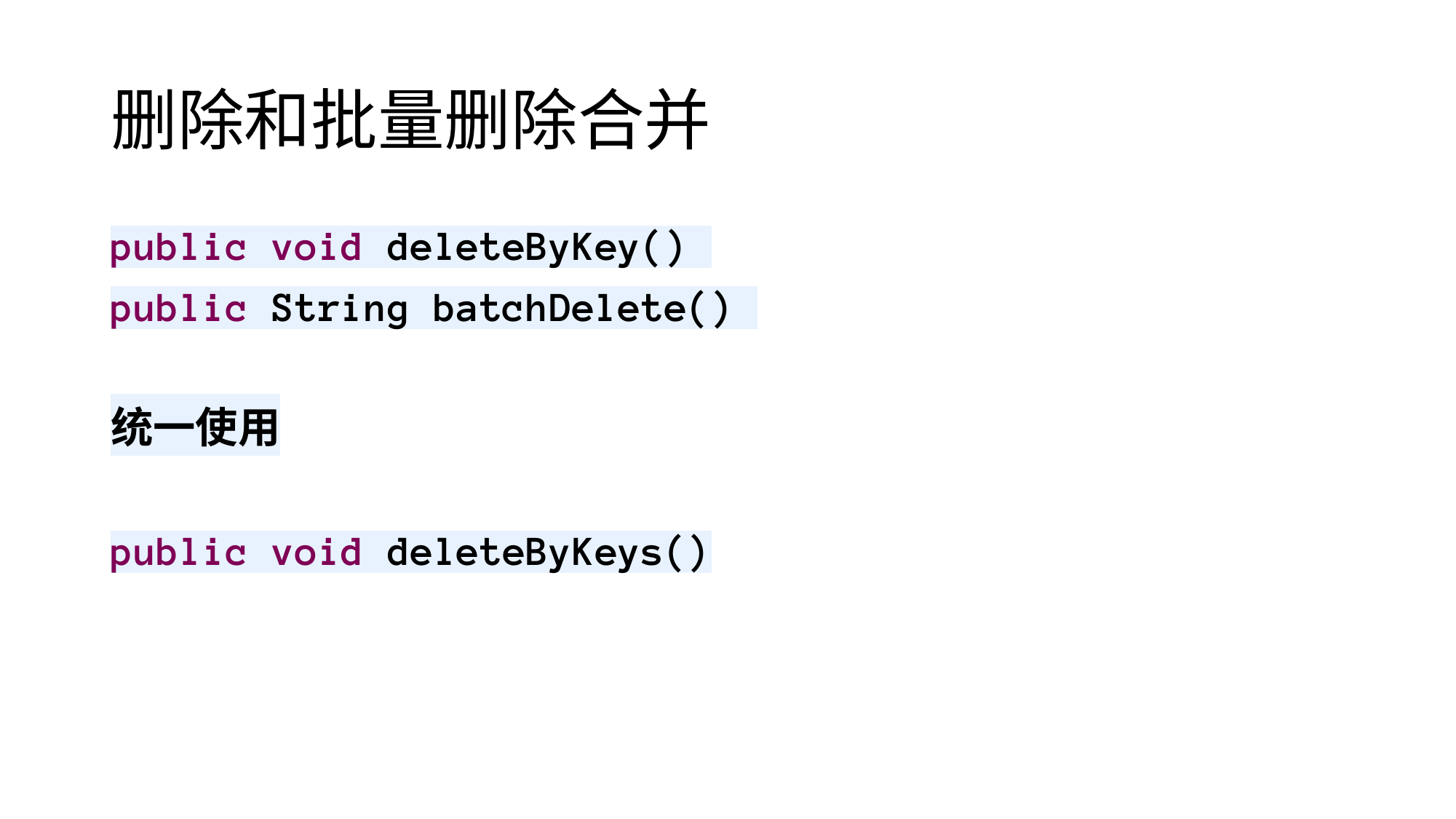

# 删除和批量删除合并
public void deleteByKey()
public String batchDelete()

统一使用

public void deleteByKeys()